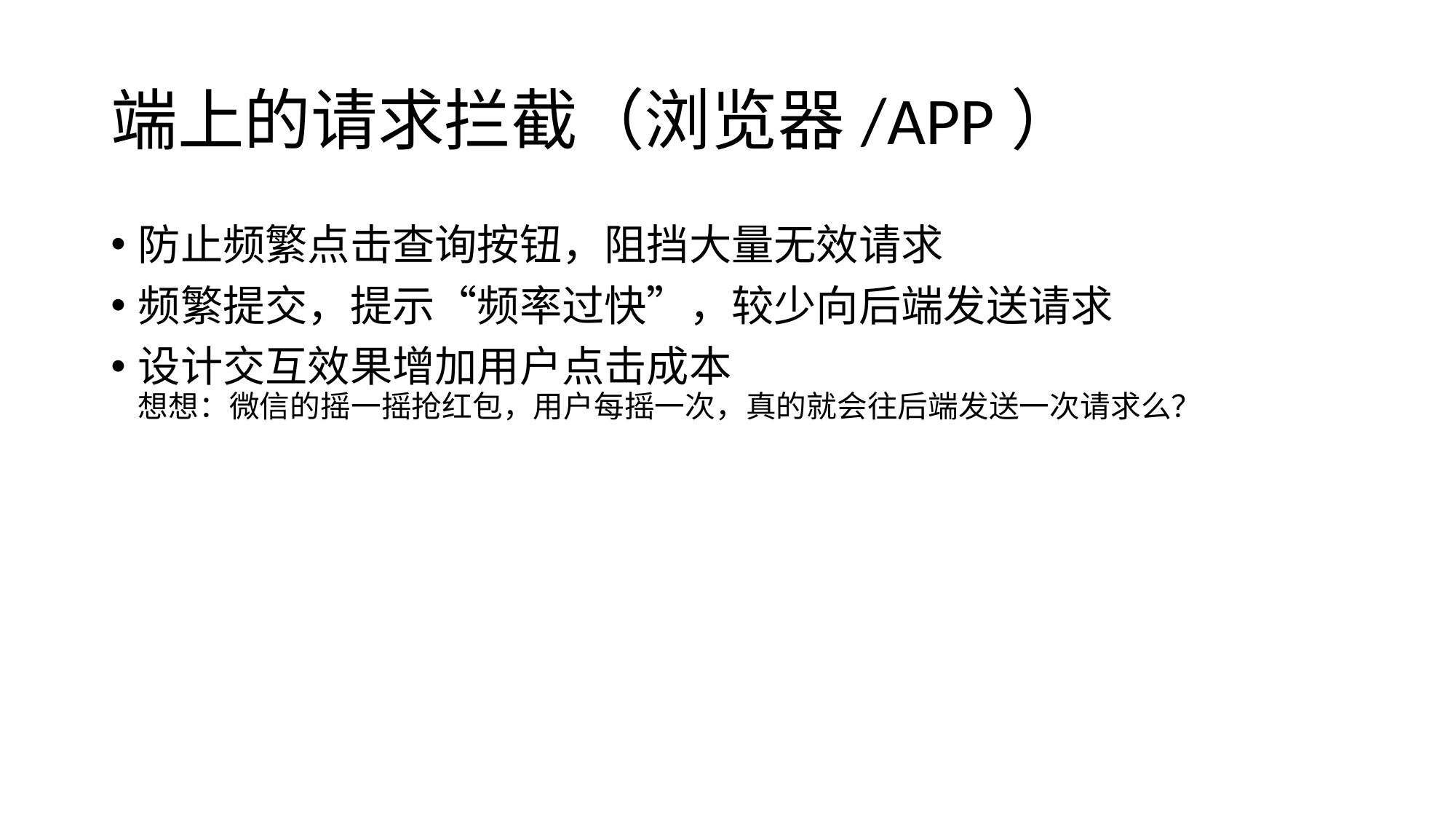

# 端上的请求拦截（浏览器/APP）
防止频繁点击查询按钮，阻挡大量无效请求
频繁提交，提示“频率过快”，较少向后端发送请求
设计交互效果增加用户点击成本
想想：微信的摇一摇抢红包，用户每摇一次，真的就会往后端发送一次请求么？